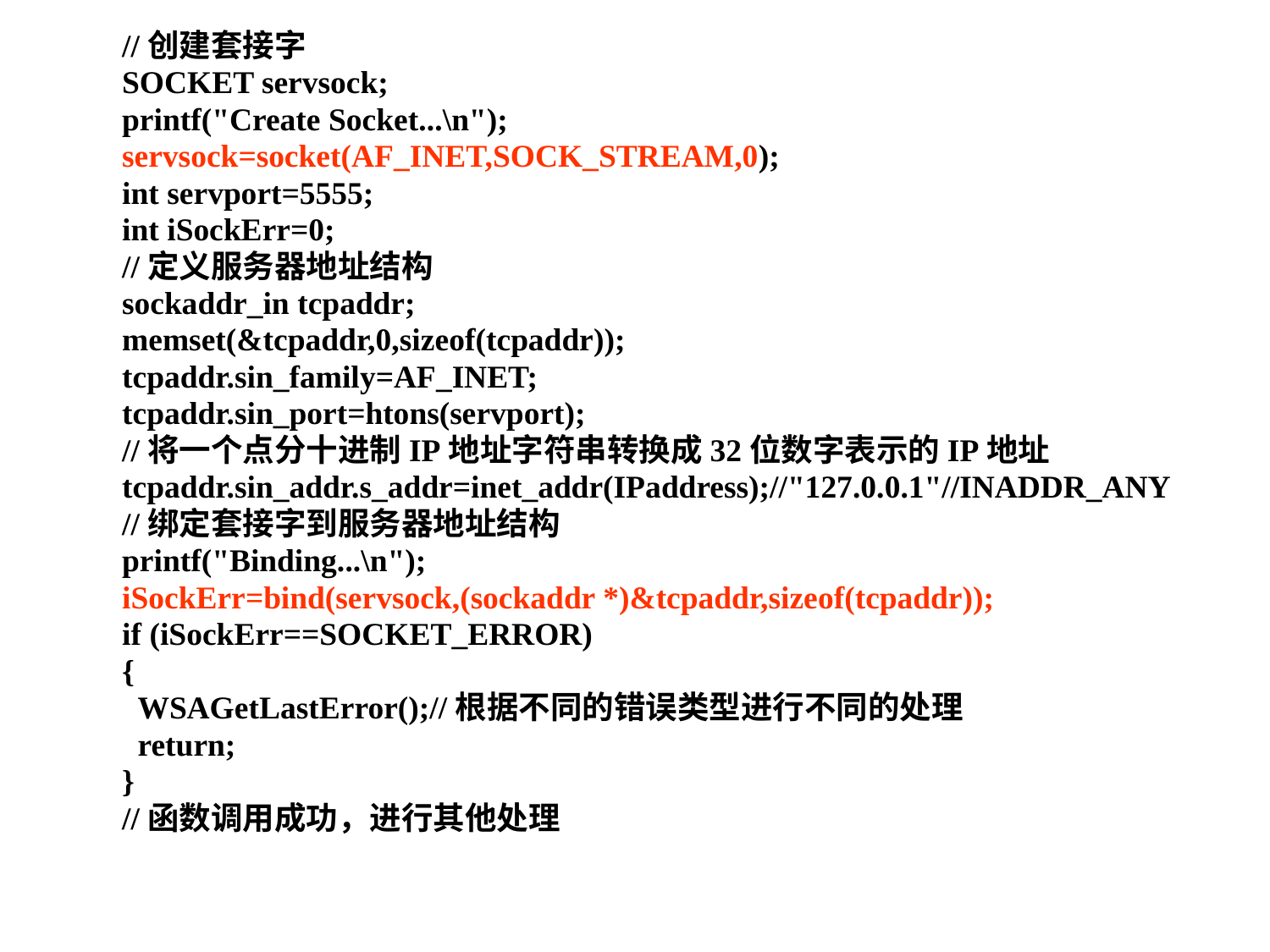

//创建套接字
    SOCKET servsock;
    printf("Create Socket...\n");
    servsock=socket(AF_INET,SOCK_STREAM,0);
    int servport=5555;
    int iSockErr=0;
    //定义服务器地址结构
    sockaddr_in tcpaddr;
    memset(&tcpaddr,0,sizeof(tcpaddr));
    tcpaddr.sin_family=AF_INET;
    tcpaddr.sin_port=htons(servport);
    //将一个点分十进制IP地址字符串转换成32位数字表示的IP地址
    tcpaddr.sin_addr.s_addr=inet_addr(IPaddress);//"127.0.0.1"//INADDR_ANY
    //绑定套接字到服务器地址结构
    printf("Binding...\n");
    iSockErr=bind(servsock,(sockaddr *)&tcpaddr,sizeof(tcpaddr));
    if (iSockErr==SOCKET_ERROR)
    {
	WSAGetLastError();//根据不同的错误类型进行不同的处理
	return;
    }
    //函数调用成功，进行其他处理

35/53
2020/10/28